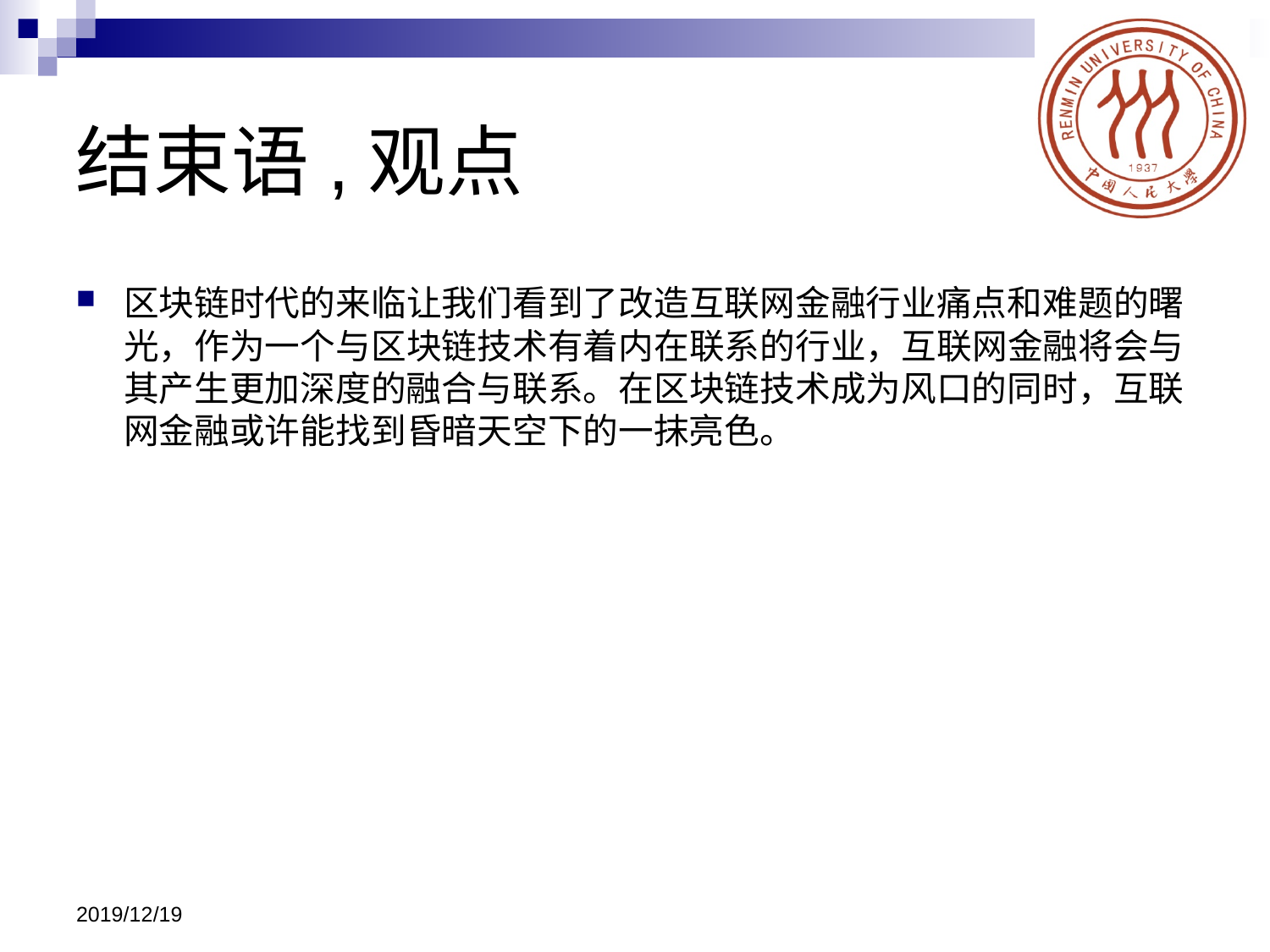

# 结束语,观点
区块链时代的来临让我们看到了改造互联网金融行业痛点和难题的曙光，作为一个与区块链技术有着内在联系的行业，互联网金融将会与其产生更加深度的融合与联系。在区块链技术成为风口的同时，互联网金融或许能找到昏暗天空下的一抹亮色。
2019/12/19